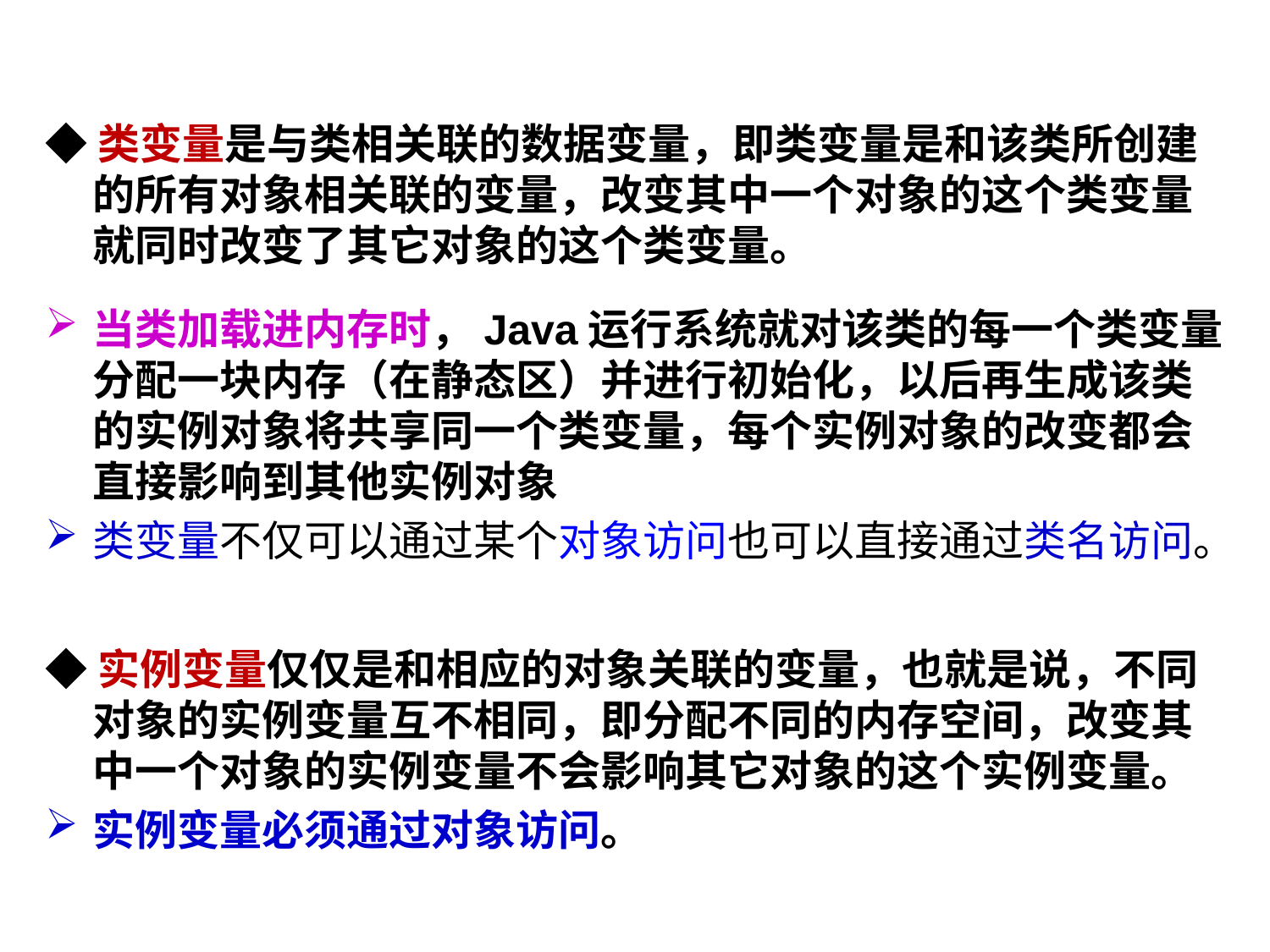

◆类变量是与类相关联的数据变量，即类变量是和该类所创建的所有对象相关联的变量，改变其中一个对象的这个类变量就同时改变了其它对象的这个类变量。

当类加载进内存时，Java运行系统就对该类的每一个类变量分配一块内存（在静态区）并进行初始化，以后再生成该类的实例对象将共享同一个类变量，每个实例对象的改变都会直接影响到其他实例对象
类变量不仅可以通过某个对象访问也可以直接通过类名访问。

◆实例变量仅仅是和相应的对象关联的变量，也就是说，不同对象的实例变量互不相同，即分配不同的内存空间，改变其中一个对象的实例变量不会影响其它对象的这个实例变量。
实例变量必须通过对象访问。